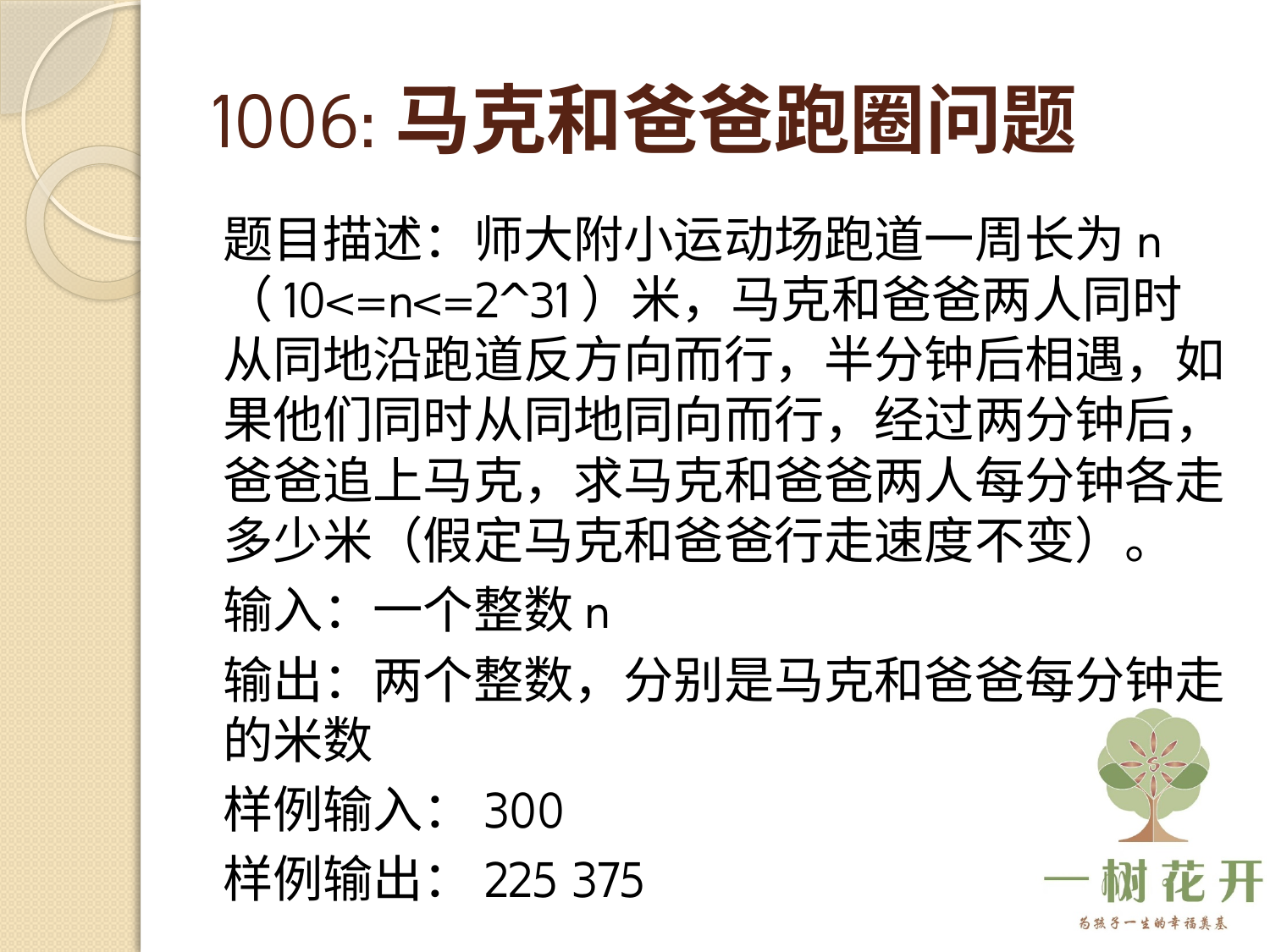

# 1006:马克和爸爸跑圈问题
题目描述：师大附小运动场跑道一周长为n（10<=n<=2^31）米，马克和爸爸两人同时从同地沿跑道反方向而行，半分钟后相遇，如果他们同时从同地同向而行，经过两分钟后，爸爸追上马克，求马克和爸爸两人每分钟各走多少米（假定马克和爸爸行走速度不变）。
输入：一个整数n
输出：两个整数，分别是马克和爸爸每分钟走的米数
样例输入：300
样例输出：225 375